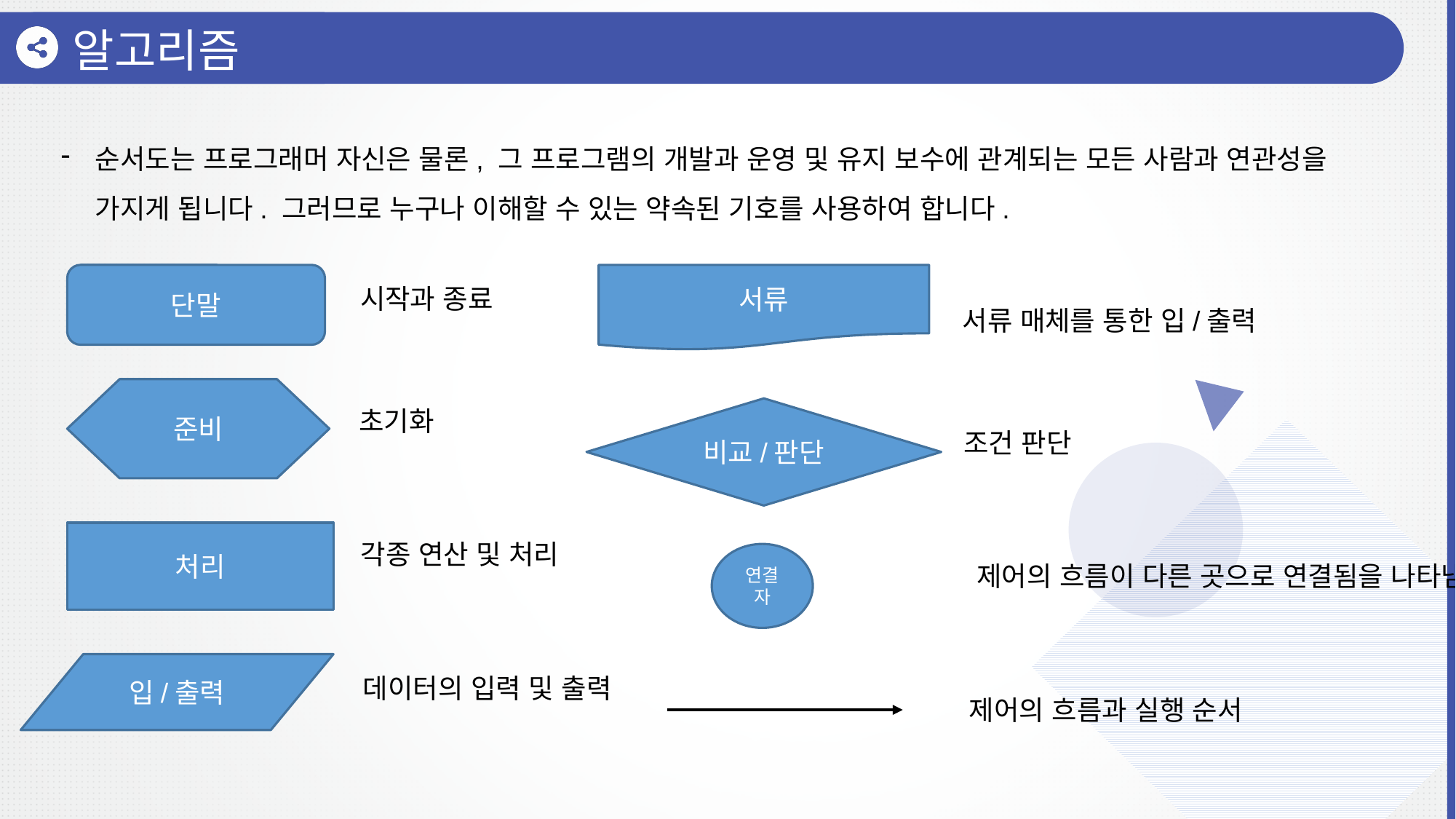

알고리즘
순서도는 프로그래머 자신은 물론, 그 프로그램의 개발과 운영 및 유지 보수에 관계되는 모든 사람과 연관성을
가지게 됩니다. 그러므로 누구나 이해할 수 있는 약속된 기호를 사용하여 합니다.

단말
서류
시작과 종료
서류 매체를 통한 입/출력
준비
초기화
비교/판단
조건 판단
처리
각종 연산 및 처리
연결자
제어의 흐름이 다른 곳으로 연결됨을 나타냄
입/출력
데이터의 입력 및 출력
제어의 흐름과 실행 순서